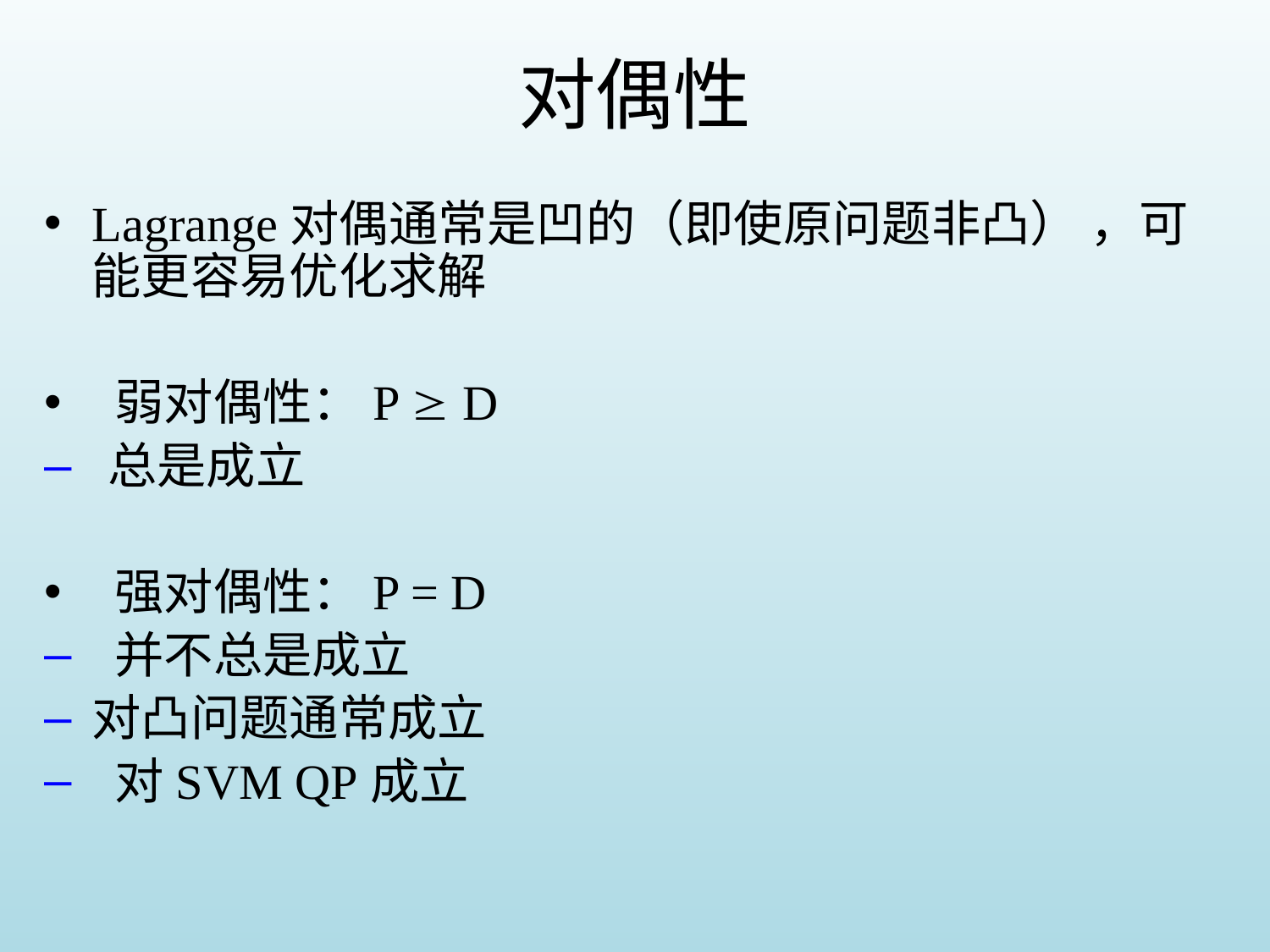

# 对偶性
Lagrange对偶通常是凹的（即使原问题非凸） ，可能更容易优化求解

 弱对偶性：P ≥ D
总是成立

 强对偶性：P = D
 并不总是成立
对凸问题通常成立
 对SVM QP成立